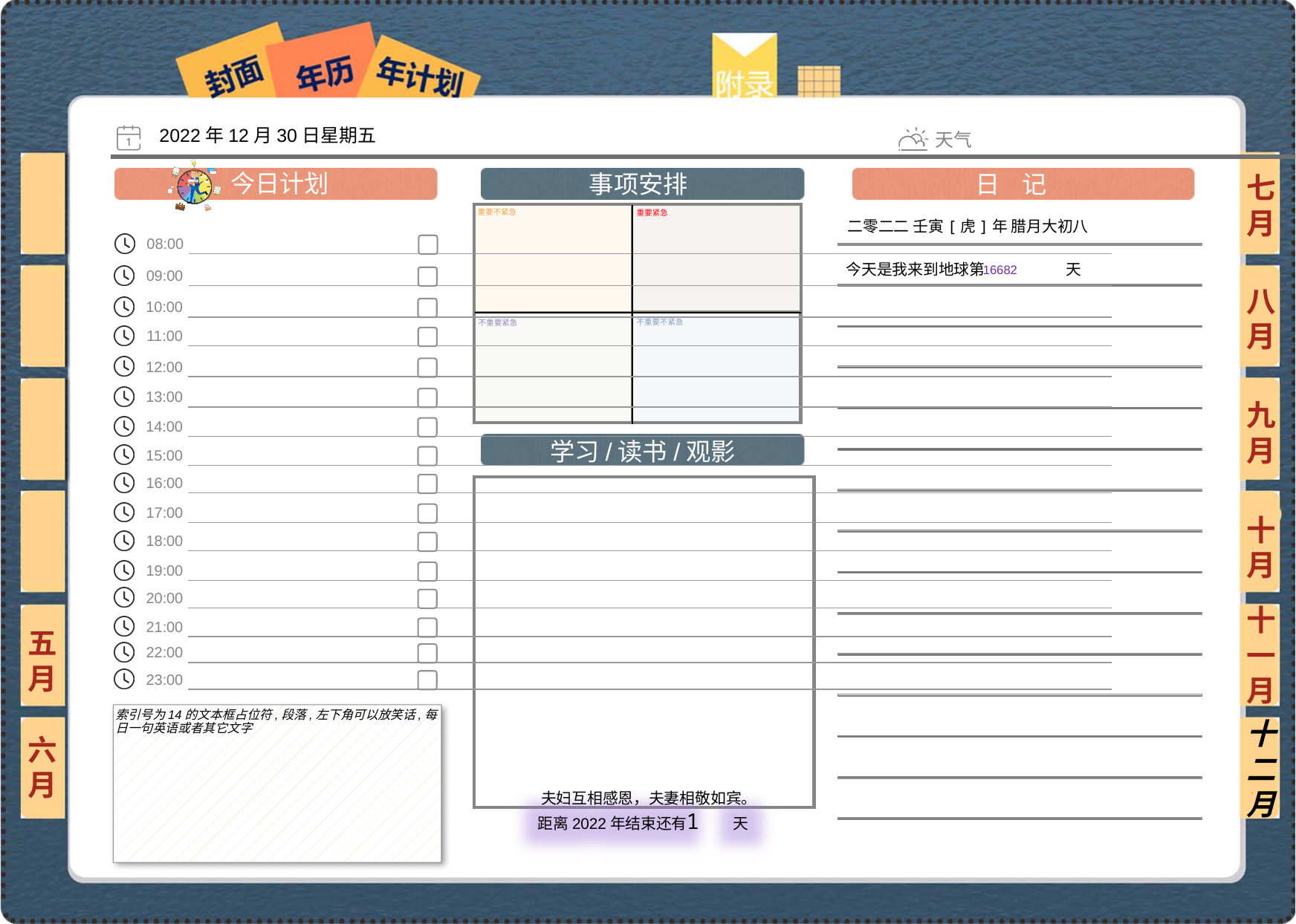

2022年12月30日星期五
七月
二零二二 壬寅[虎]年 腊月大初八
16682
八月
九月
十月
十一月
五月
索引号为14的文本框占位符,段落,左下角可以放笑话,每日一句英语或者其它文字
六月
十二月
1
 夫妇互相感恩，夫妻相敬如宾。